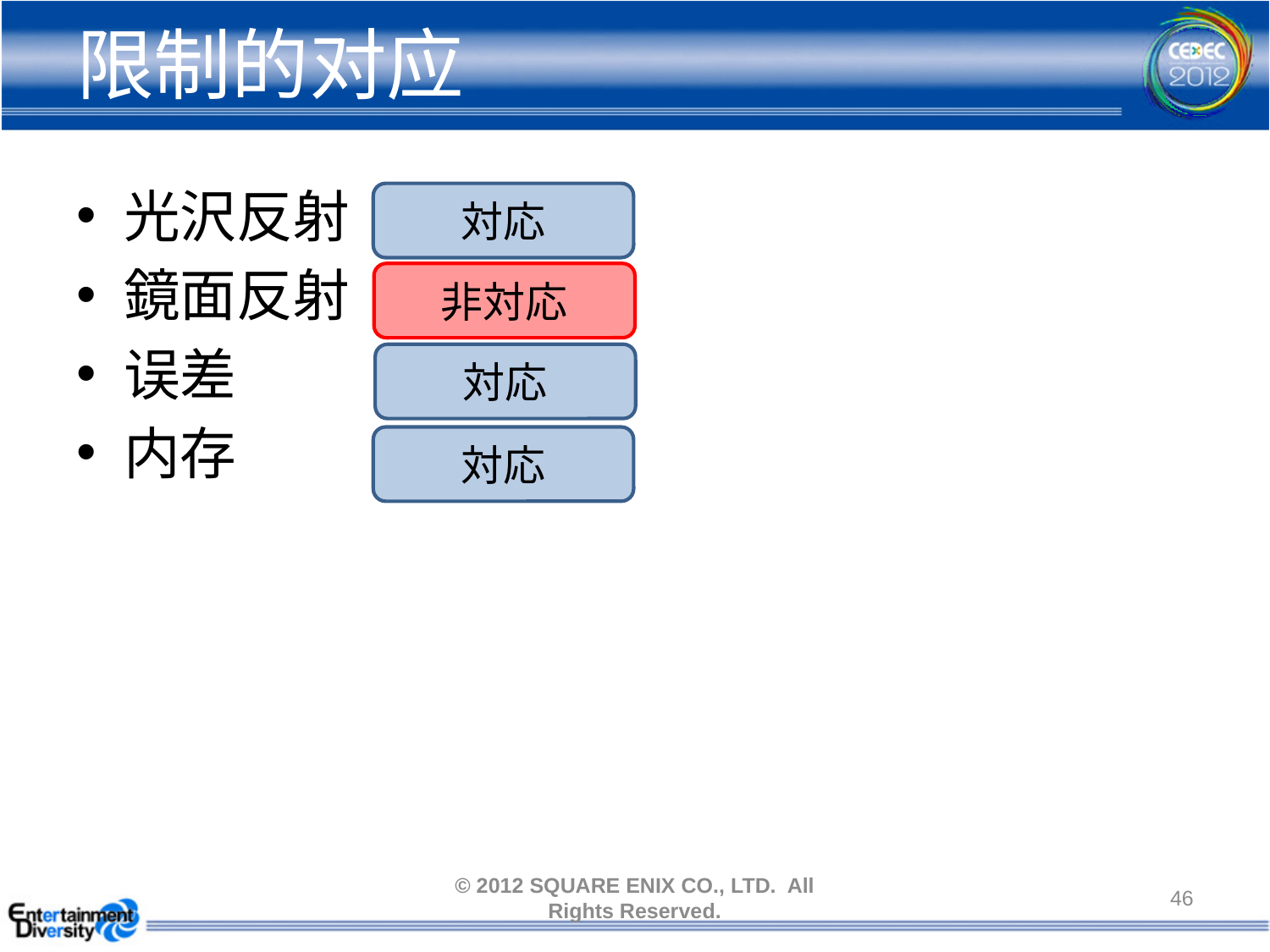

# 限制的对应
光沢反射
鏡面反射
误差
内存
対応
非対応
対応
対応
© 2012 SQUARE ENIX CO., LTD.  All Rights Reserved.
46